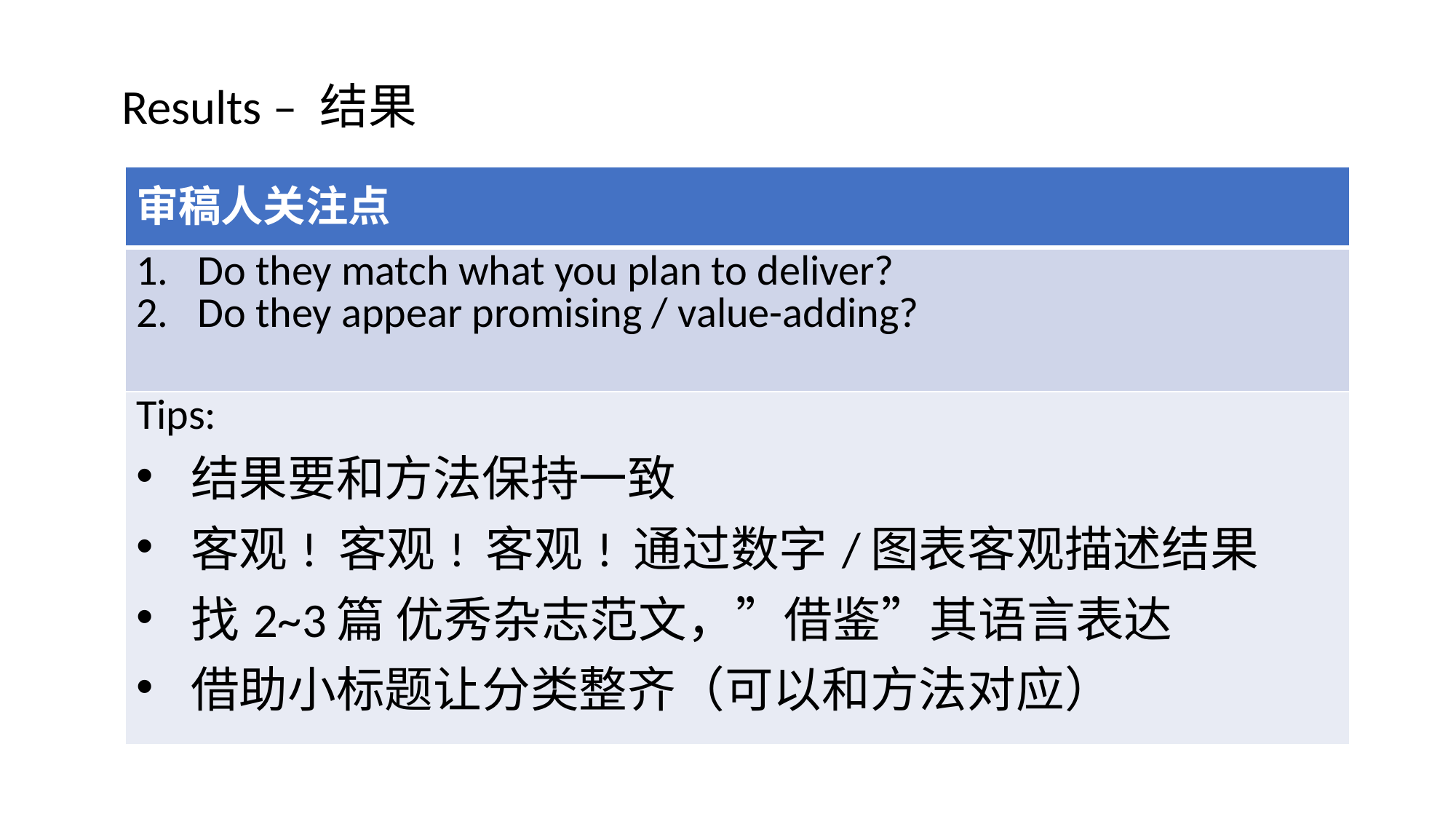

Results – 结果
| 审稿人关注点 |
| --- |
| Do they match what you plan to deliver? Do they appear promising / value-adding? |
| Tips: 结果要和方法保持一致 客观! 客观! 客观! 通过数字/图表客观描述结果 找2~3篇 优秀杂志范文，”借鉴”其语言表达 借助小标题让分类整齐（可以和方法对应） |